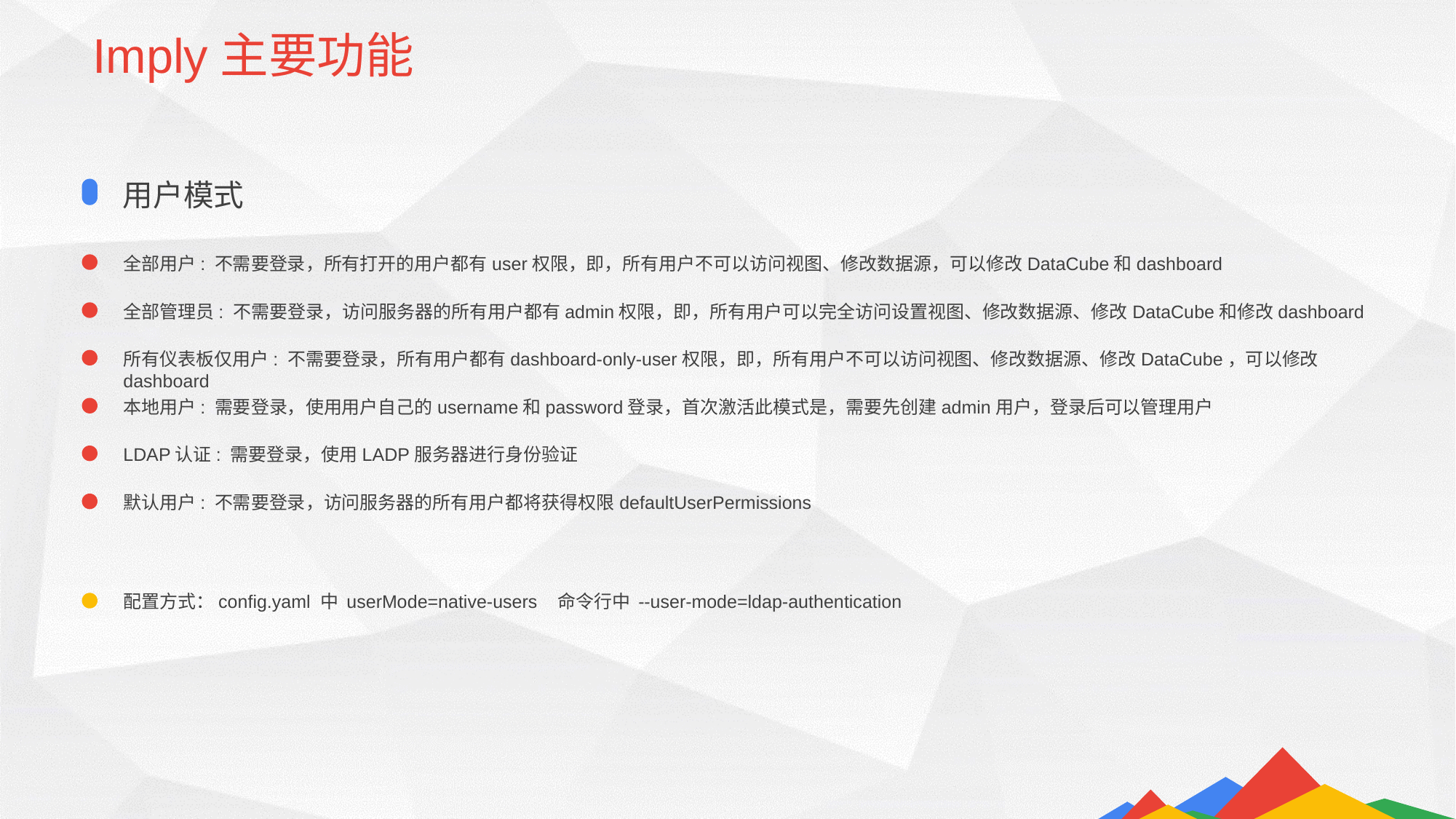

Imply主要功能
用户模式

全部用户: 不需要登录，所有打开的用户都有user权限，即，所有用户不可以访问视图、修改数据源，可以修改DataCube和dashboard

全部管理员: 不需要登录，访问服务器的所有用户都有admin权限，即，所有用户可以完全访问设置视图、修改数据源、修改DataCube和修改dashboard

所有仪表板仅用户: 不需要登录，所有用户都有dashboard-only-user权限，即，所有用户不可以访问视图、修改数据源、修改DataCube，可以修改dashboard

本地用户: 需要登录，使用用户自己的username和password登录，首次激活此模式是，需要先创建admin用户，登录后可以管理用户

LDAP认证: 需要登录，使用LADP服务器进行身份验证

默认用户: 不需要登录，访问服务器的所有用户都将获得权限defaultUserPermissions

配置方式：config.yaml 中 userMode=native-users   命令行中 --user-mode=ldap-authentication